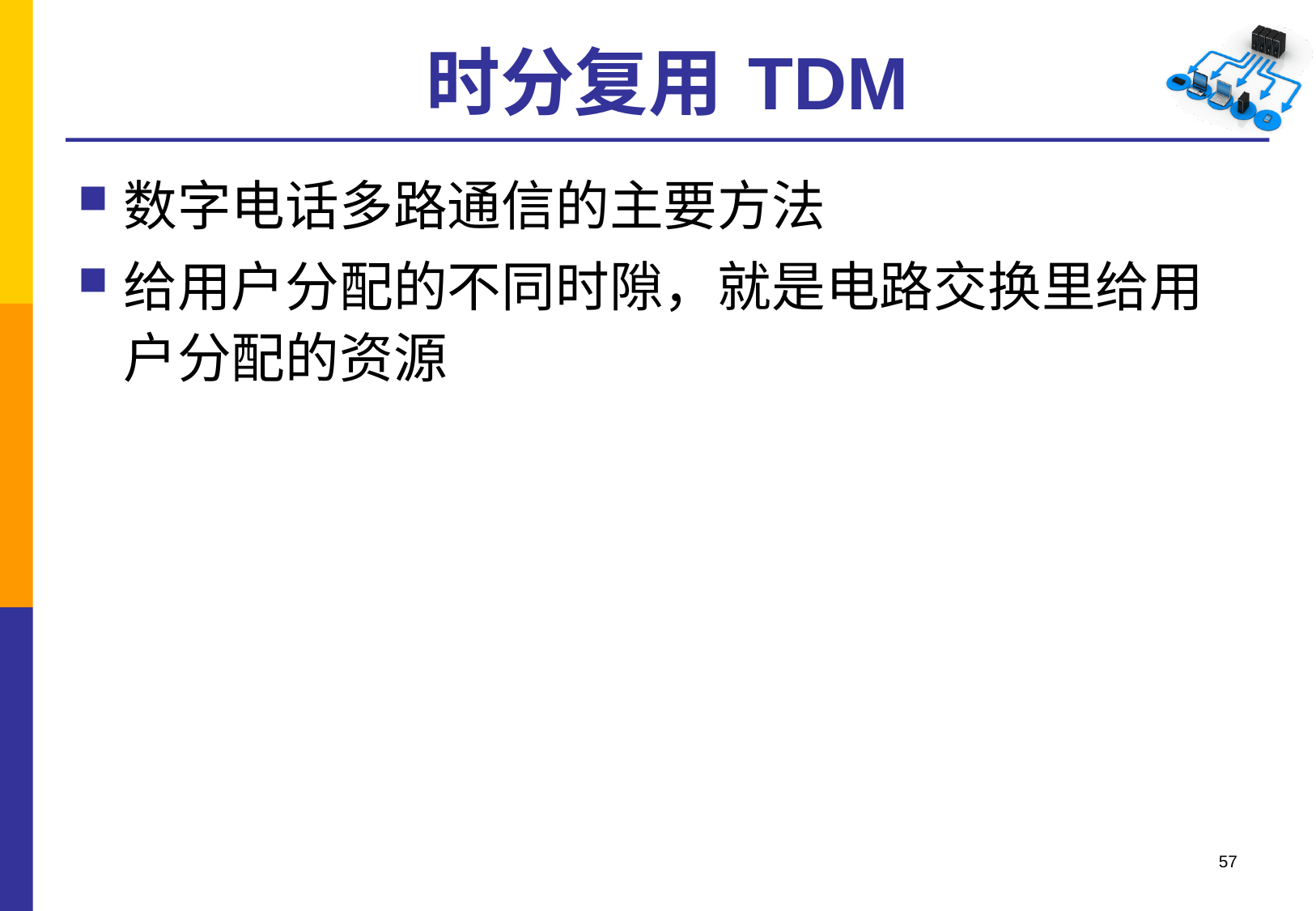

# 时分复用 TDM
数字电话多路通信的主要方法
给用户分配的不同时隙，就是电路交换里给用户分配的资源
57